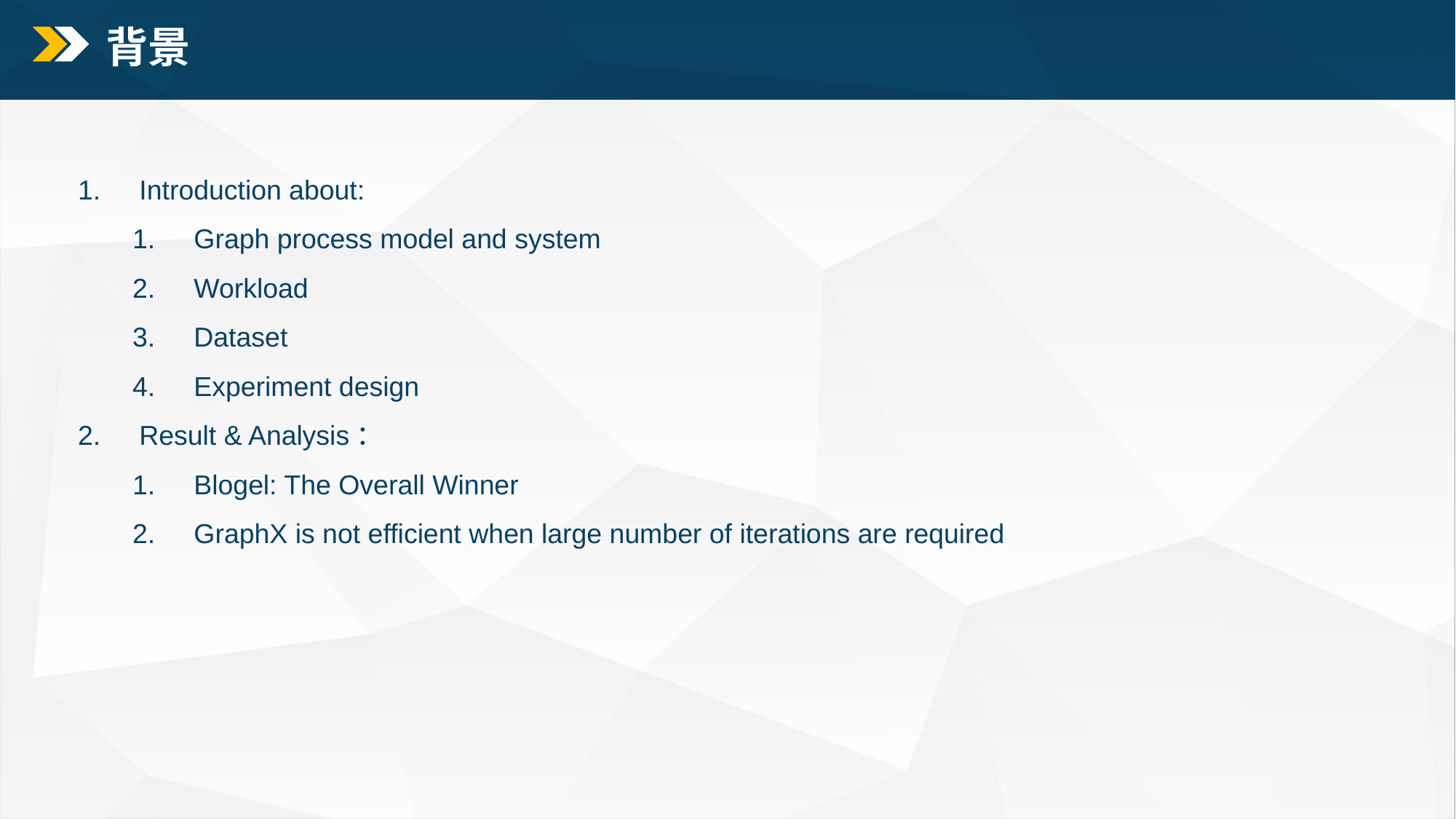

背景

Introduction about:
Graph process model and system
Workload
Dataset
Experiment design
Result & Analysis：
Blogel: The Overall Winner
GraphX is not efficient when large number of iterations are required